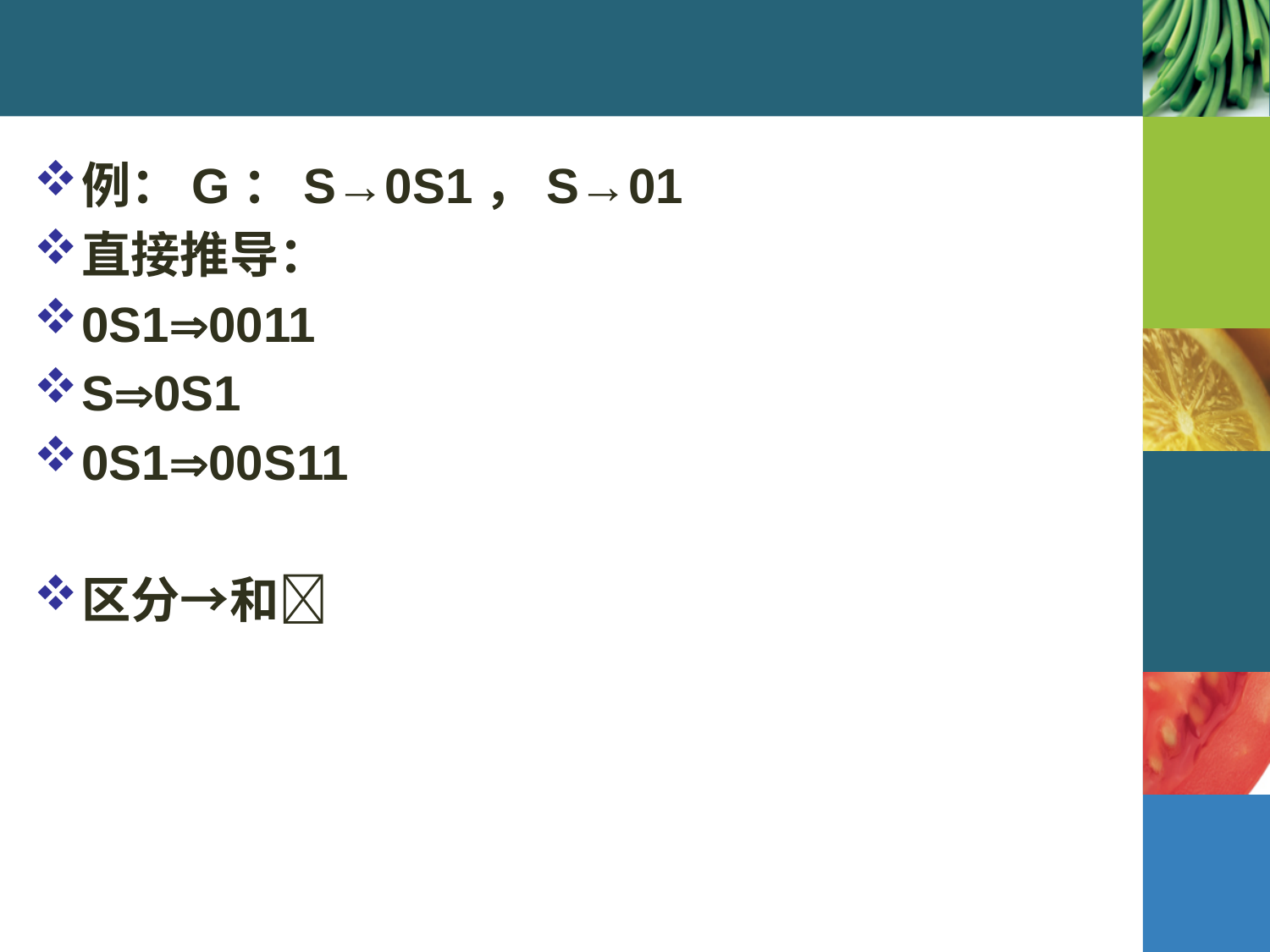

#
例：G：S→0S1，S→01
直接推导：
0S1⇒0011
S⇒0S1
0S1⇒00S11

区分→和⇒